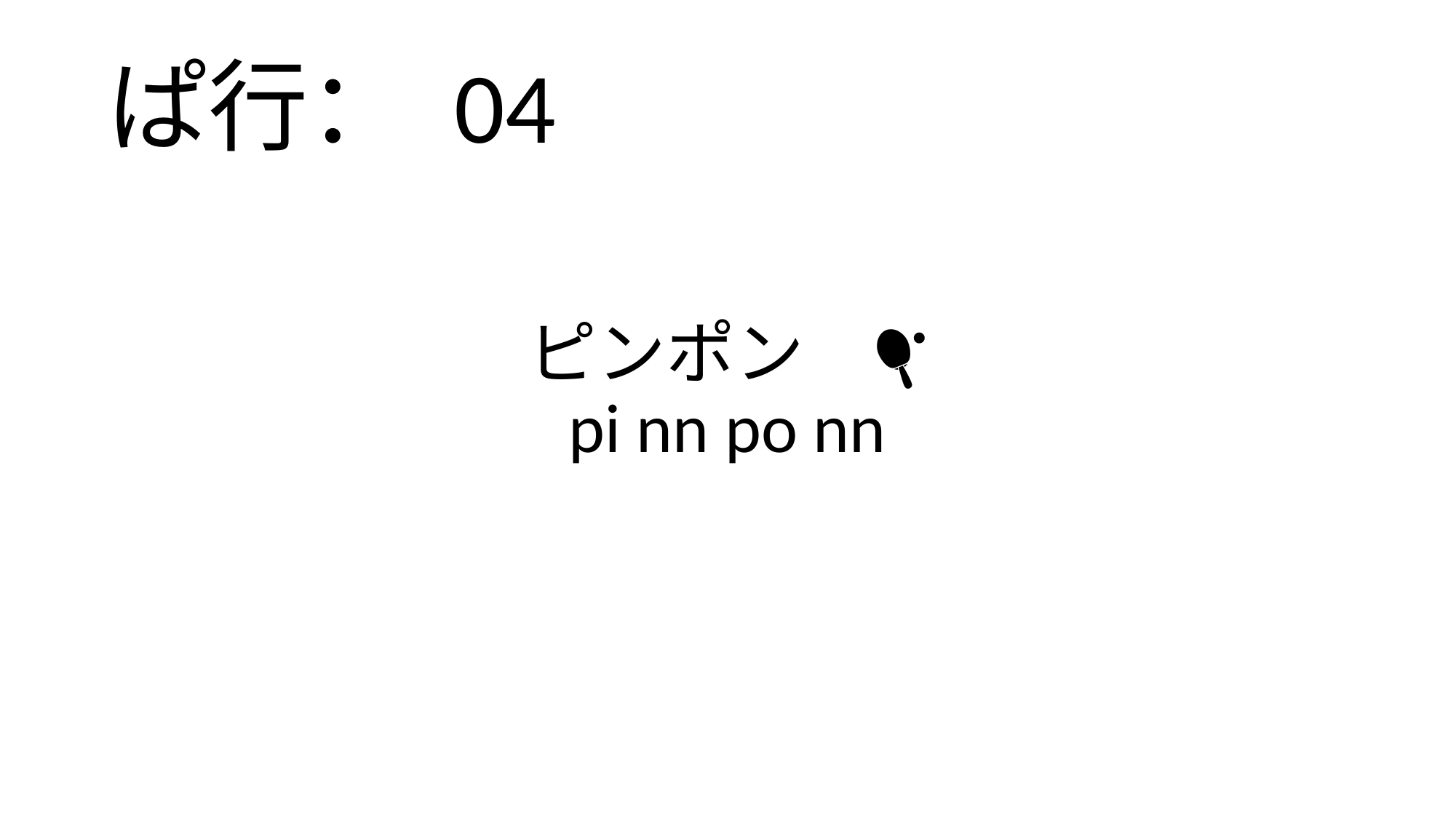

ぱ行： 04
# ピンポン　🏓 pi nn po nn